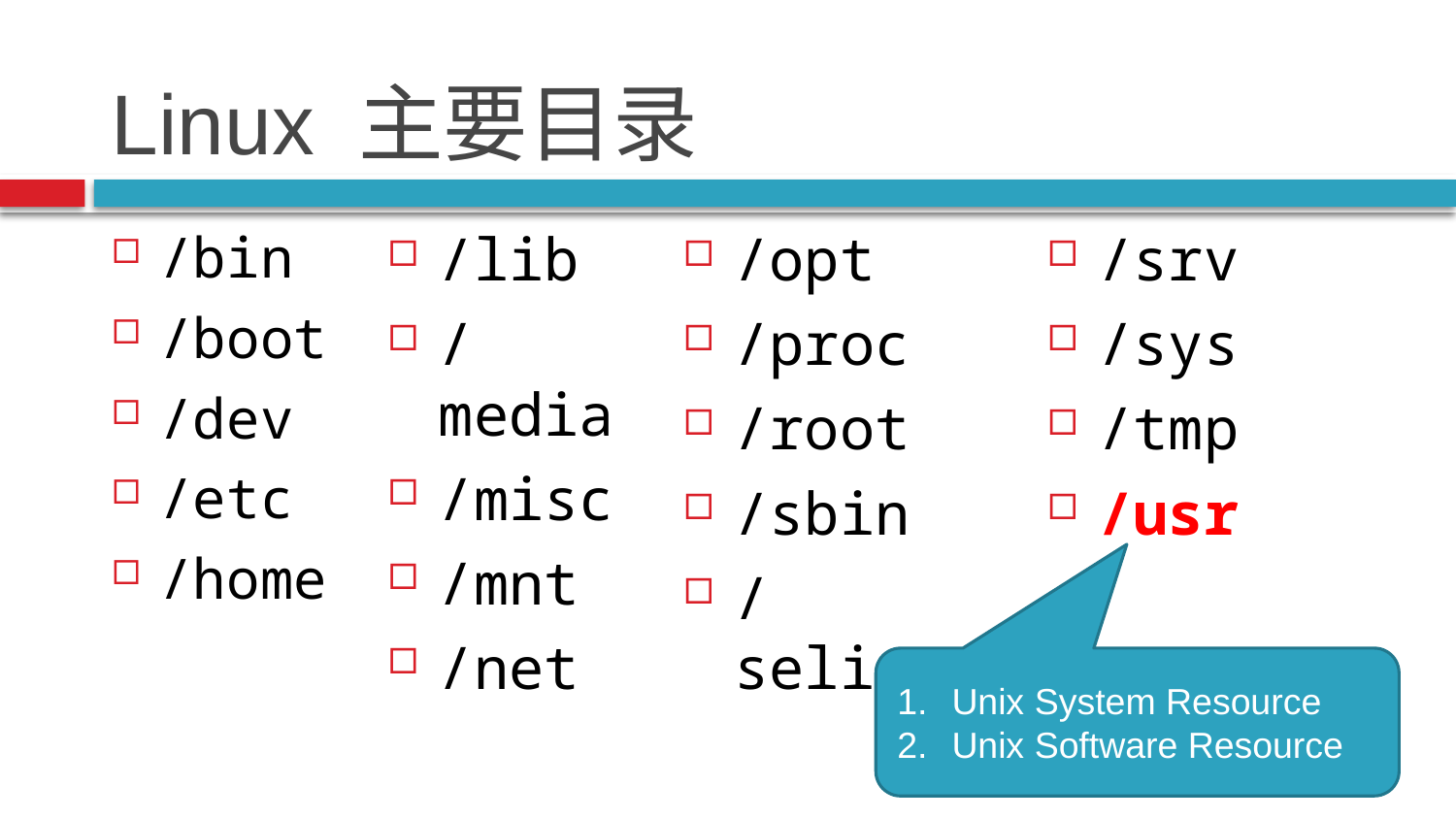

# Linux 主要目录
/bin
/boot
/dev
/etc
/home
/lib
/media
/misc
/mnt
/net

/opt
/proc
/root
/sbin
/selinux

/srv
/sys
/tmp
/usr

Unix System Resource
Unix Software Resource